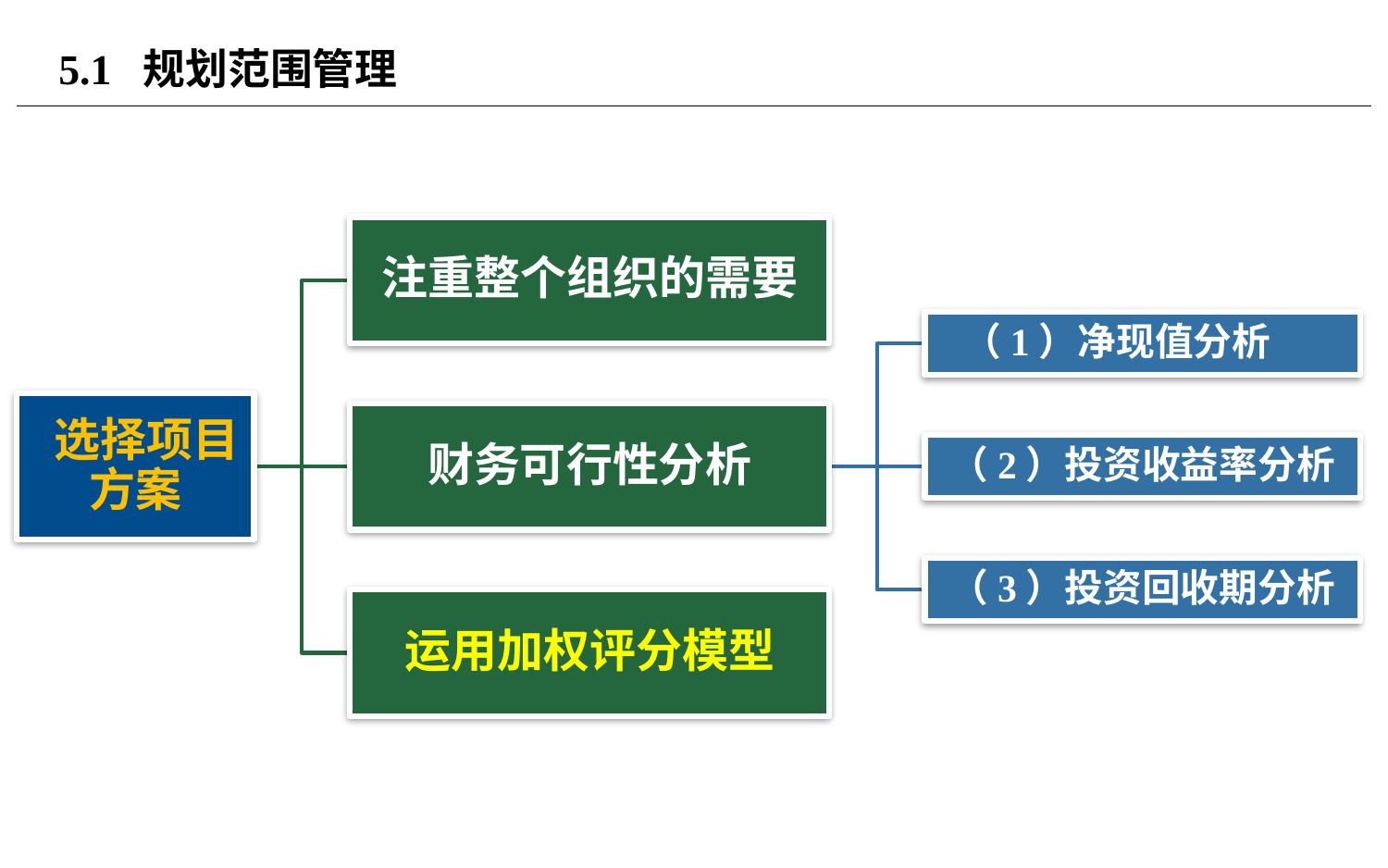

# 5.1  规划范围管理

 选择项目方案
注重整个组织的需要
财务可行性分析
   （1）净现值分析
（2）投资收益率分析
（3）投资回收期分析
运用加权评分模型